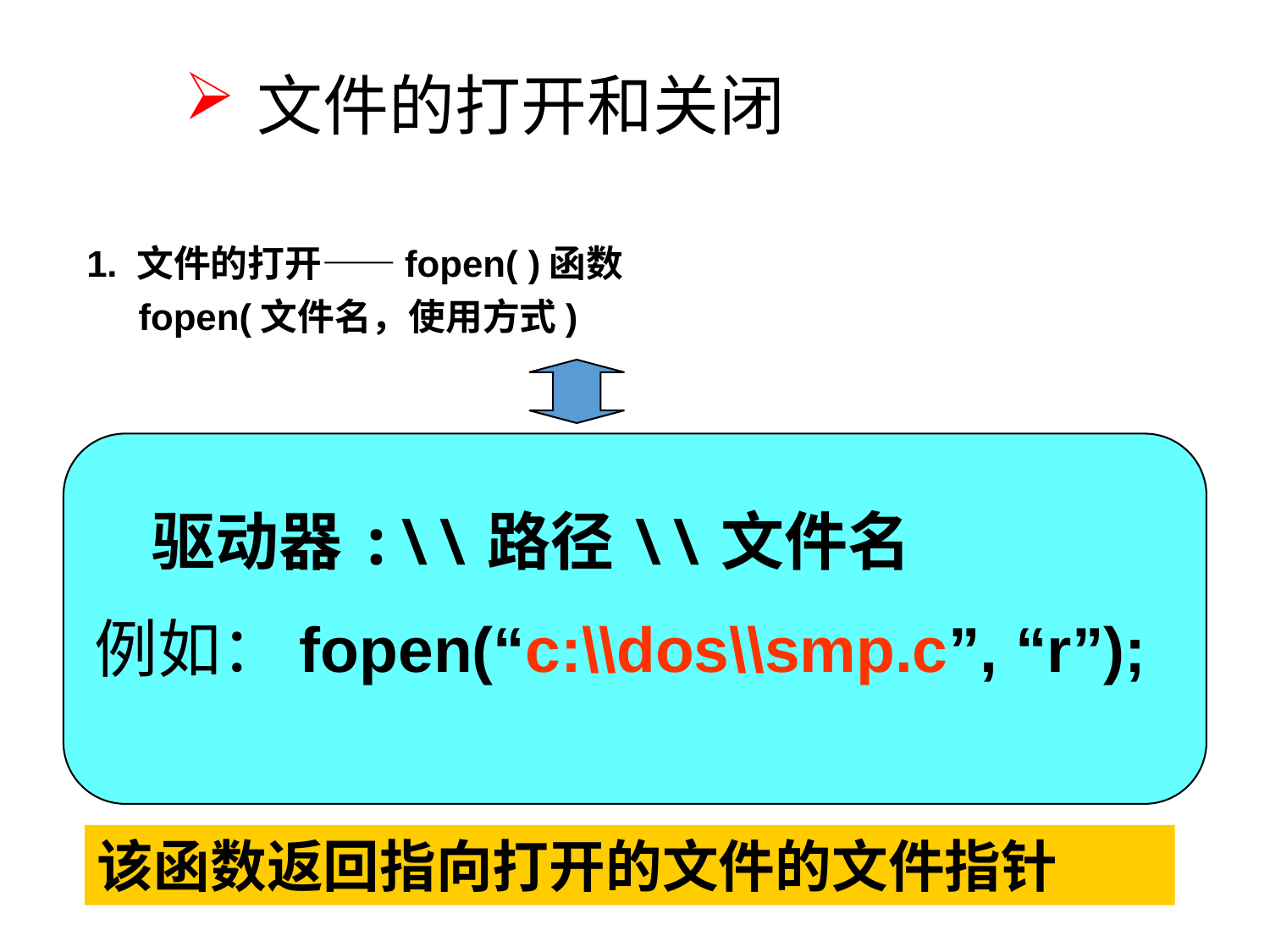

# 文件的打开和关闭
1. 文件的打开——fopen( )函数
     fopen(文件名，使用方式)

   驱动器:\\路径\\文件名
例如：fopen(“c:\\dos\\smp.c”, “r”);

该函数返回指向打开的文件的文件指针